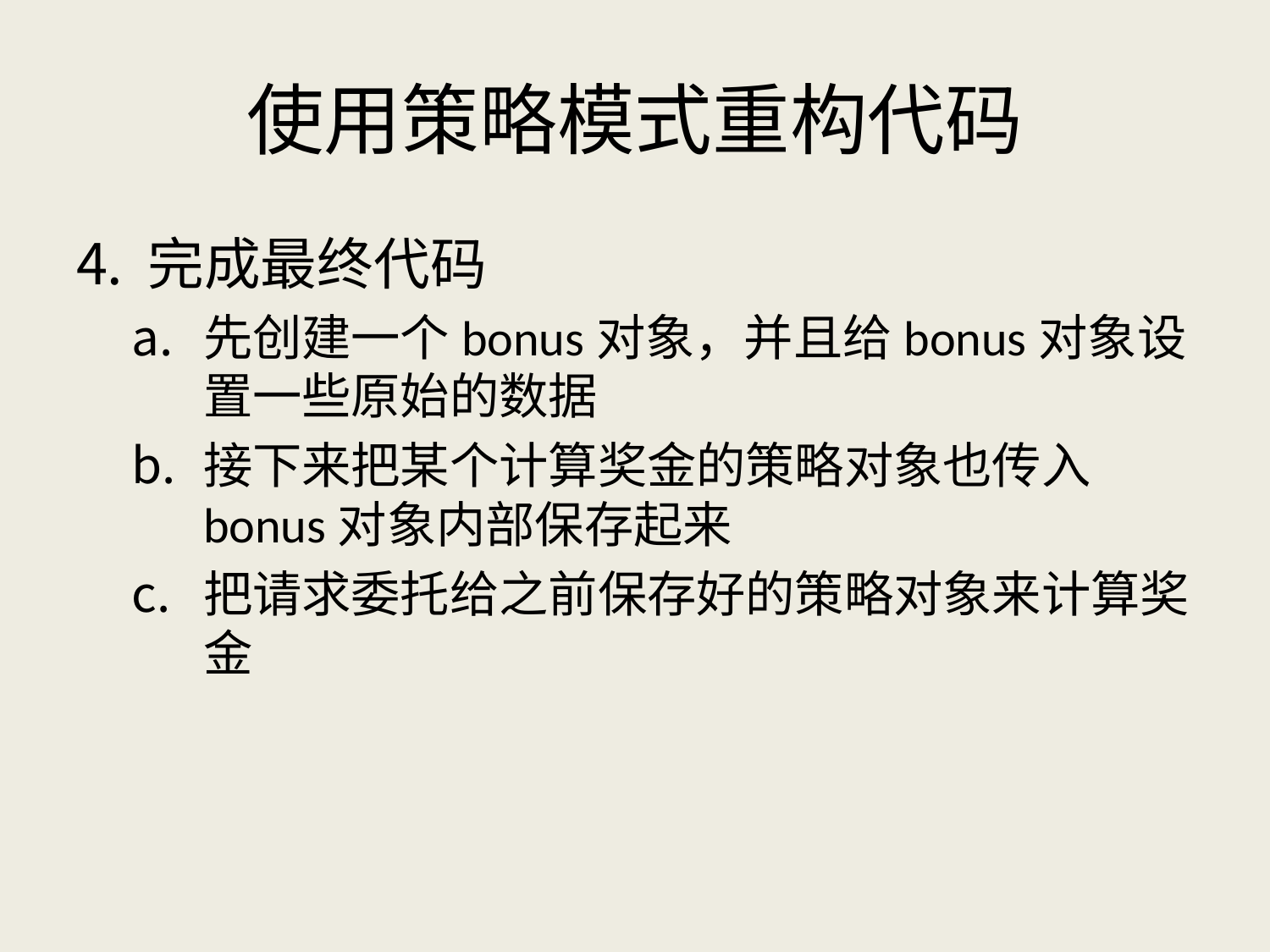

# 使用策略模式重构代码
完成最终代码
先创建一个bonus对象，并且给bonus对象设置一些原始的数据
接下来把某个计算奖金的策略对象也传入bonus对象内部保存起来
把请求委托给之前保存好的策略对象来计算奖金